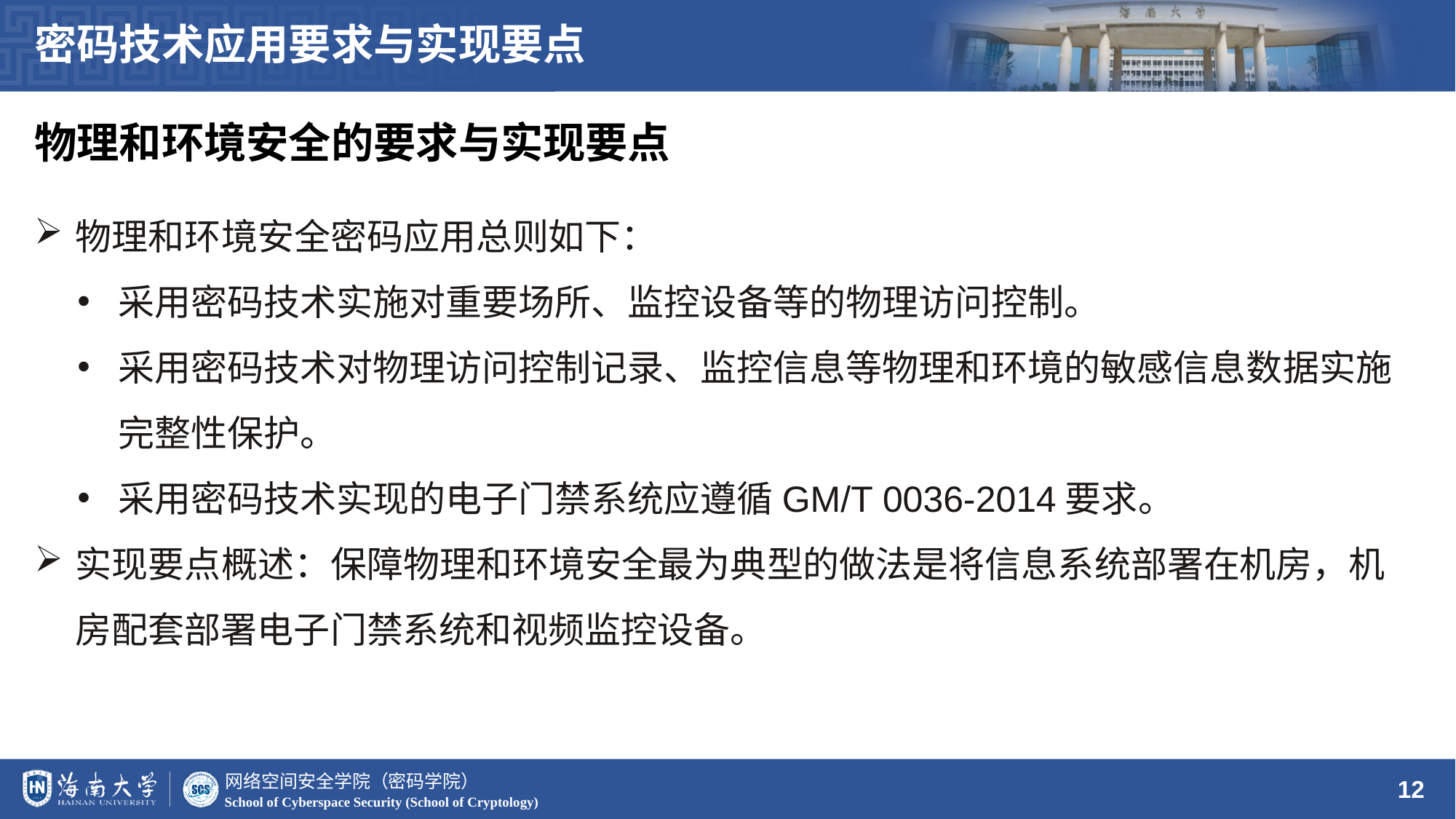

密码技术应用要求与实现要点
物理和环境安全的要求与实现要点
物理和环境安全密码应用总则如下：
采用密码技术实施对重要场所、监控设备等的物理访问控制。
采用密码技术对物理访问控制记录、监控信息等物理和环境的敏感信息数据实施完整性保护。
采用密码技术实现的电子门禁系统应遵循GM/T 0036-2014要求。
实现要点概述：保障物理和环境安全最为典型的做法是将信息系统部署在机房，机房配套部署电子门禁系统和视频监控设备。
12